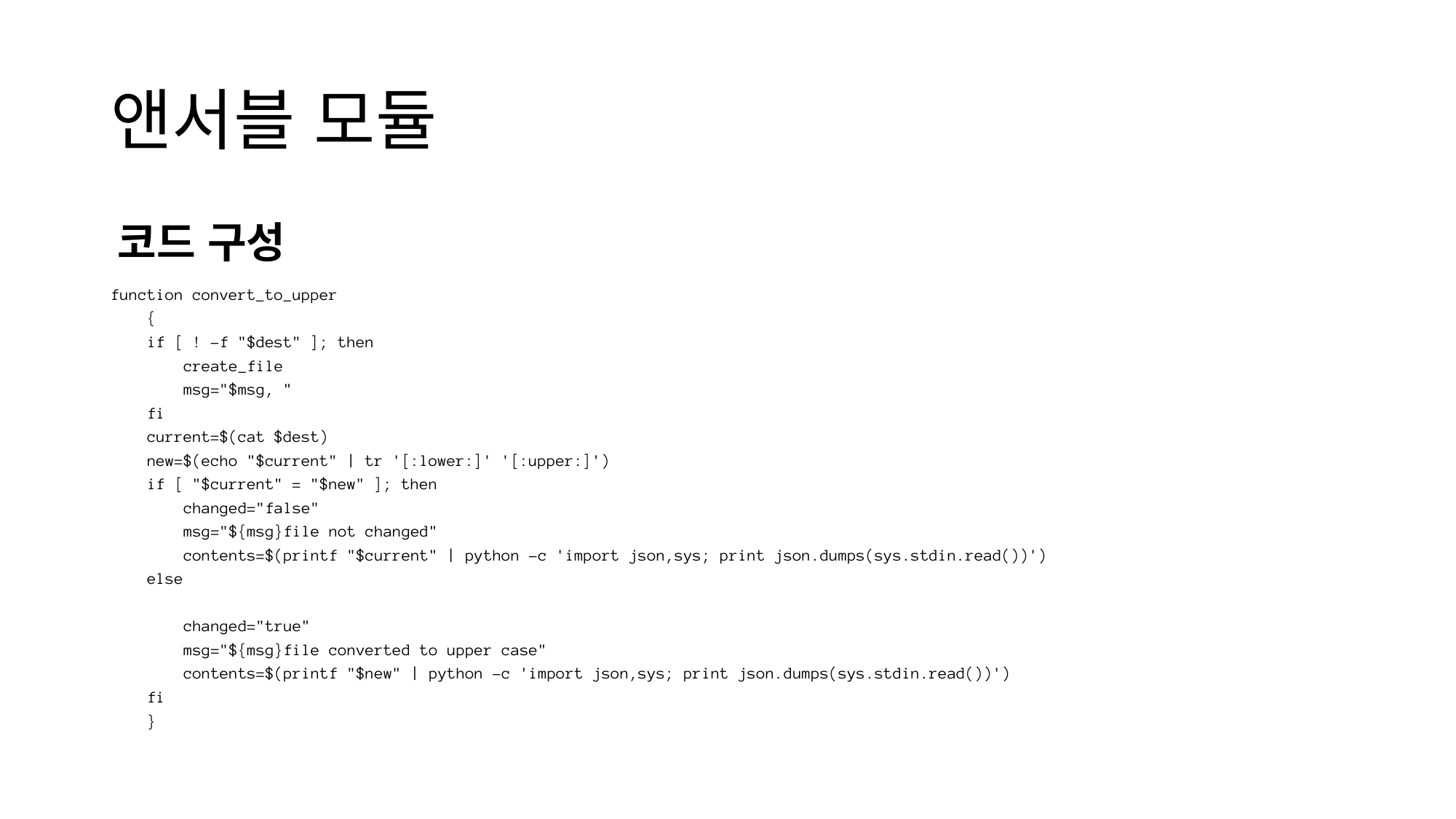

# 앤서블 모듈
코드 구성
function convert_to_upper
    {
    if [ ! -f "$dest" ]; then
        create_file
        msg="$msg, "
    fi
    current=$(cat $dest)
    new=$(echo "$current" | tr '[:lower:]' '[:upper:]')
    if [ "$current" = "$new" ]; then
        changed="false"
        msg="${msg}file not changed"
        contents=$(printf "$current" | python -c 'import json,sys; print json.dumps(sys.stdin.read())')
    else

        changed="true"
        msg="${msg}file converted to upper case"
        contents=$(printf "$new" | python -c 'import json,sys; print json.dumps(sys.stdin.read())')
    fi
    }